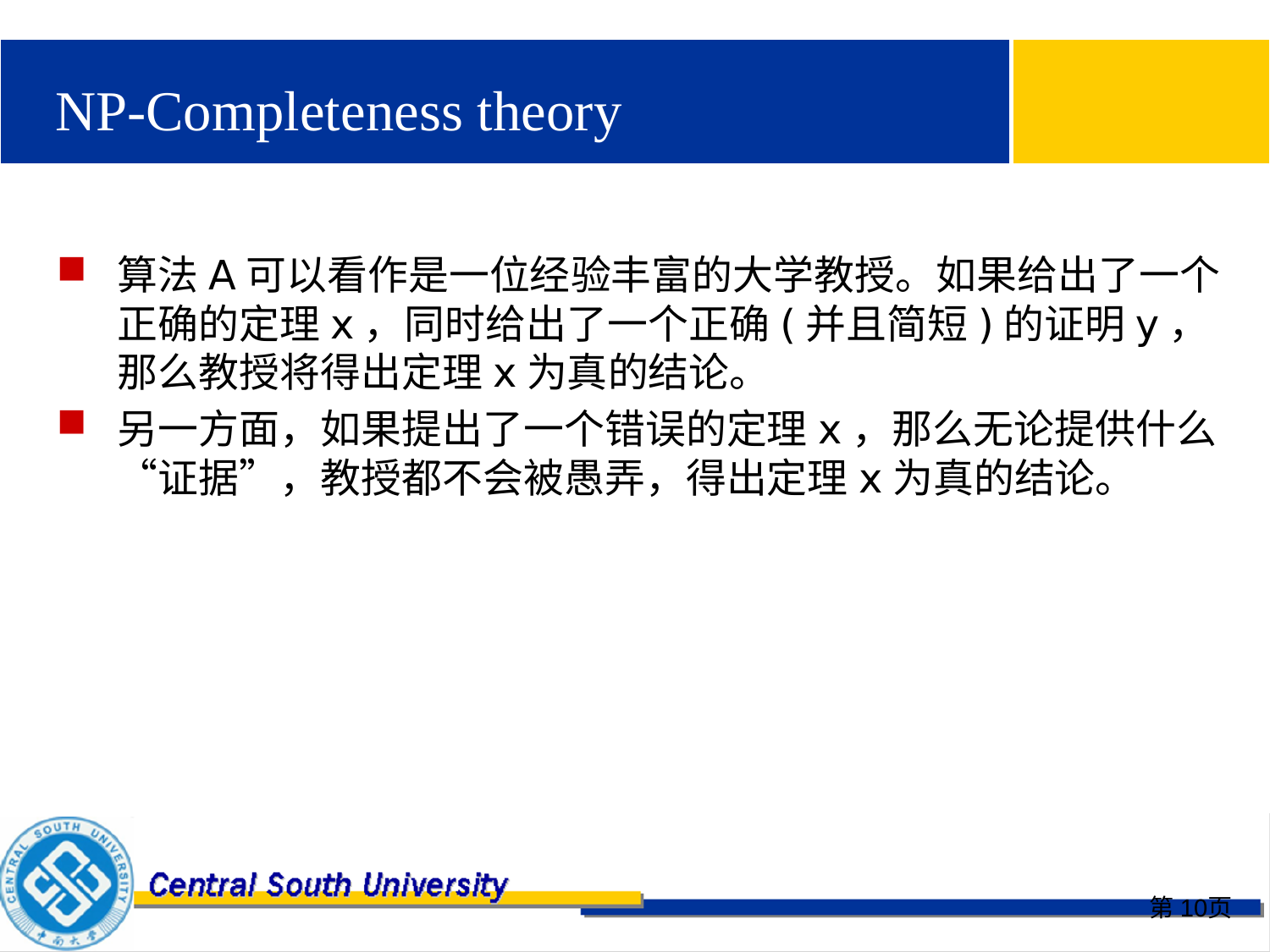

# NP-Completeness theory
算法A可以看作是一位经验丰富的大学教授。如果给出了一个正确的定理x，同时给出了一个正确(并且简短)的证明y，那么教授将得出定理x为真的结论。
另一方面，如果提出了一个错误的定理x，那么无论提供什么“证据”，教授都不会被愚弄，得出定理x为真的结论。
第10页